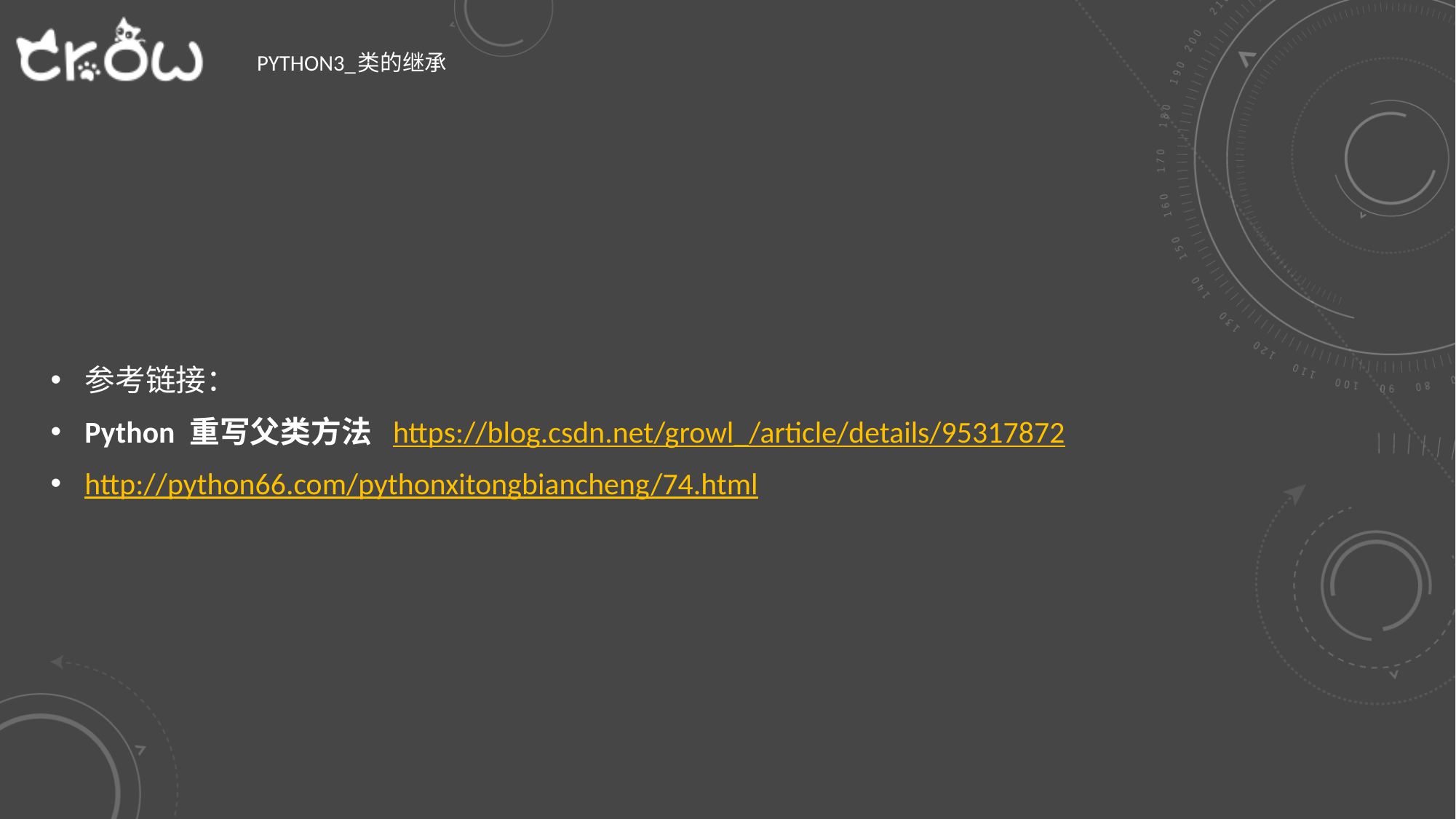

# Python3_类的继承
参考链接：
Python 重写父类方法  https://blog.csdn.net/growl_/article/details/95317872
http://python66.com/pythonxitongbiancheng/74.html